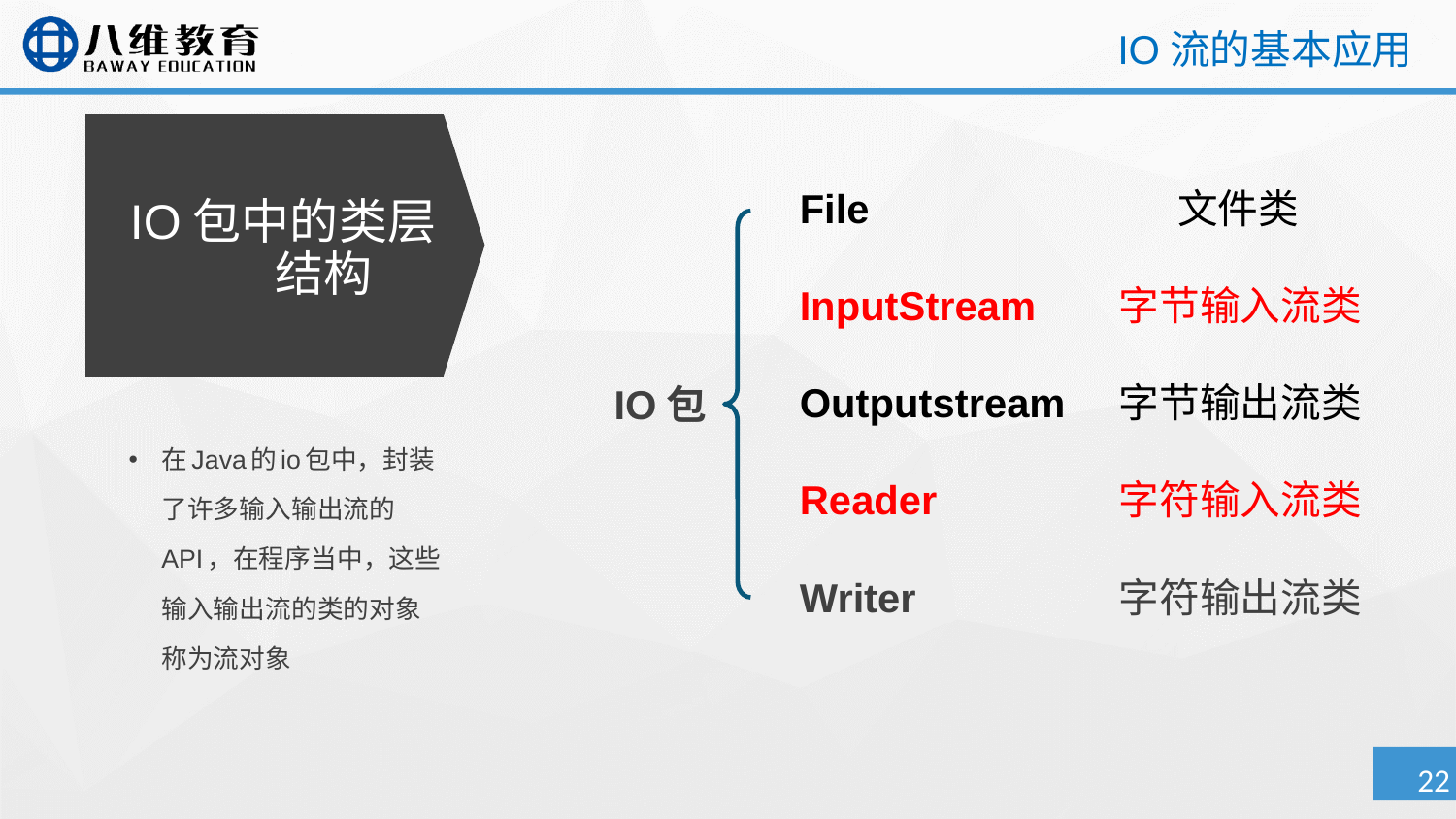

IO流的基本应用

# IO包中的类层结构
File

InputStream

Outputstream

Reader

Writer
文件类

字节输入流类

字节输出流类

字符输入流类

字符输出流类

IO包
在Java的io包中，封装了许多输入输出流的API，在程序当中，这些输入输出流的类的对象称为流对象